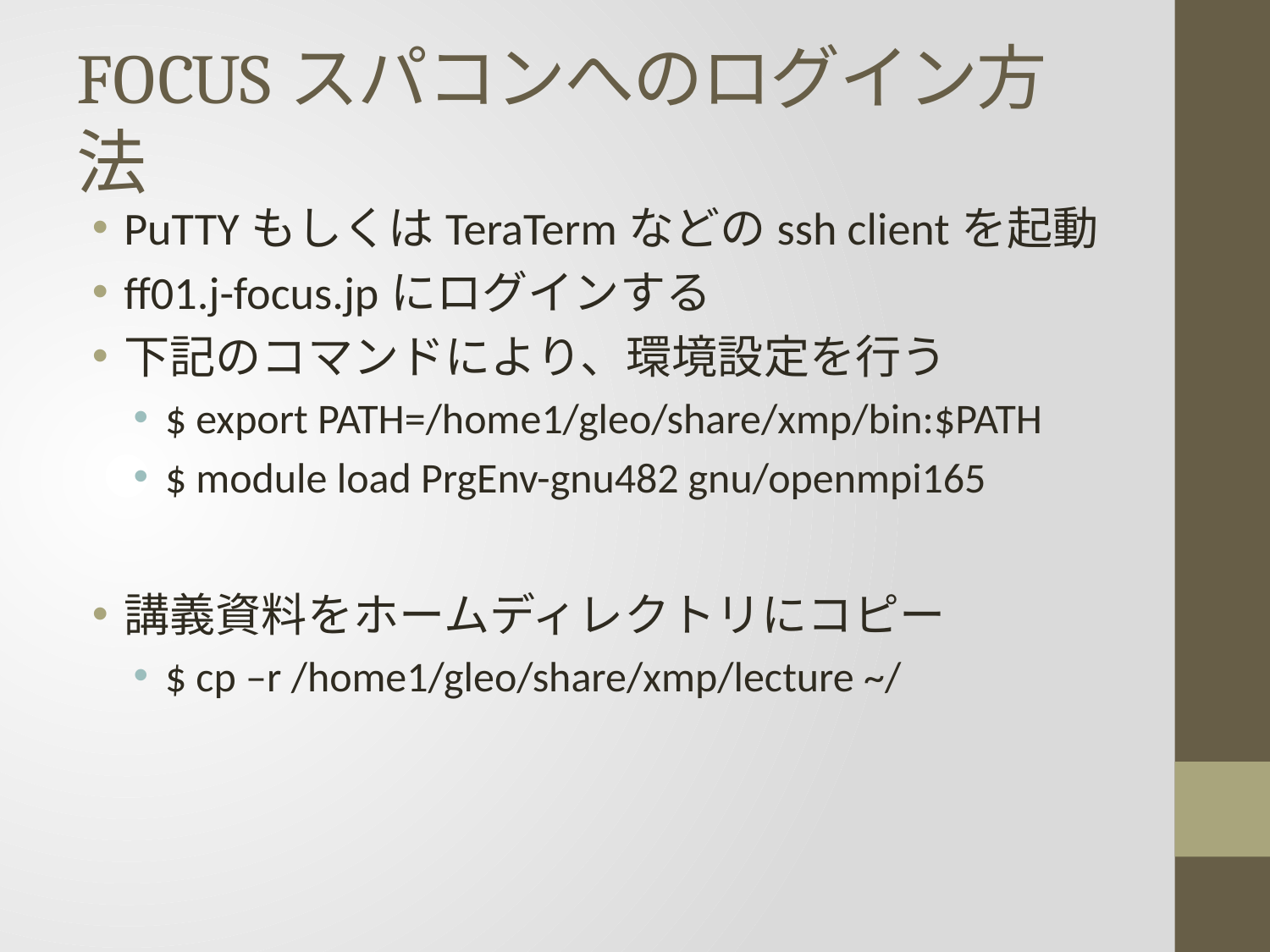

# FOCUSスパコンへのログイン方法
PuTTYもしくはTeraTermなどのssh clientを起動
ff01.j-focus.jpにログインする
下記のコマンドにより、環境設定を行う
$ export PATH=/home1/gleo/share/xmp/bin:$PATH
$ module load PrgEnv-gnu482 gnu/openmpi165

講義資料をホームディレクトリにコピー
$ cp –r /home1/gleo/share/xmp/lecture ~/